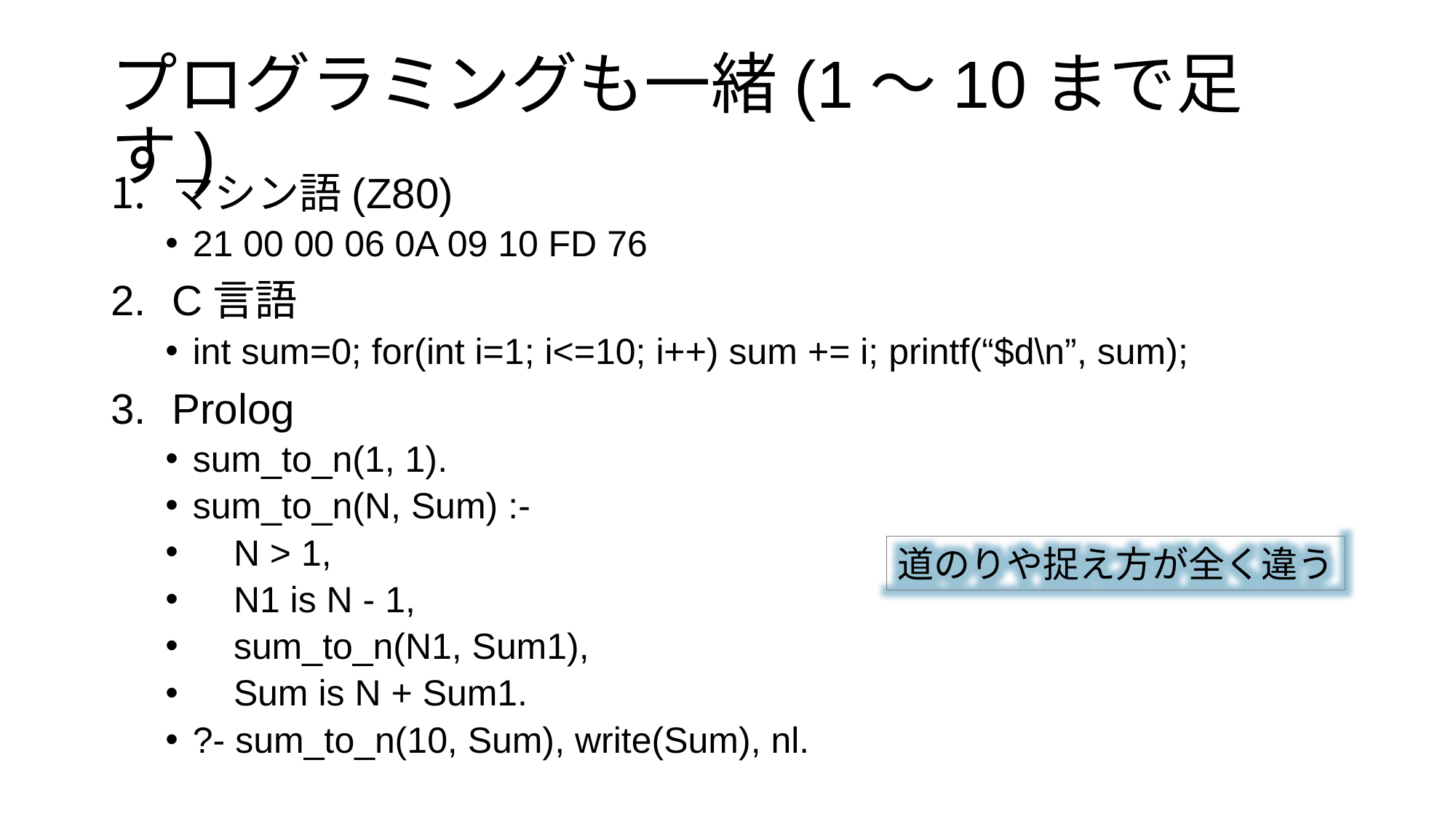

# プログラミングも一緒(1～10まで足す)
マシン語(Z80)
21 00 00 06 0A 09 10 FD 76
C言語
int sum=0; for(int i=1; i<=10; i++) sum += i; printf(“$d\n”, sum);
Prolog
sum_to_n(1, 1).
sum_to_n(N, Sum) :-
    N > 1,
    N1 is N - 1,
    sum_to_n(N1, Sum1),
    Sum is N + Sum1.
?- sum_to_n(10, Sum), write(Sum), nl.

道のりや捉え方が全く違う